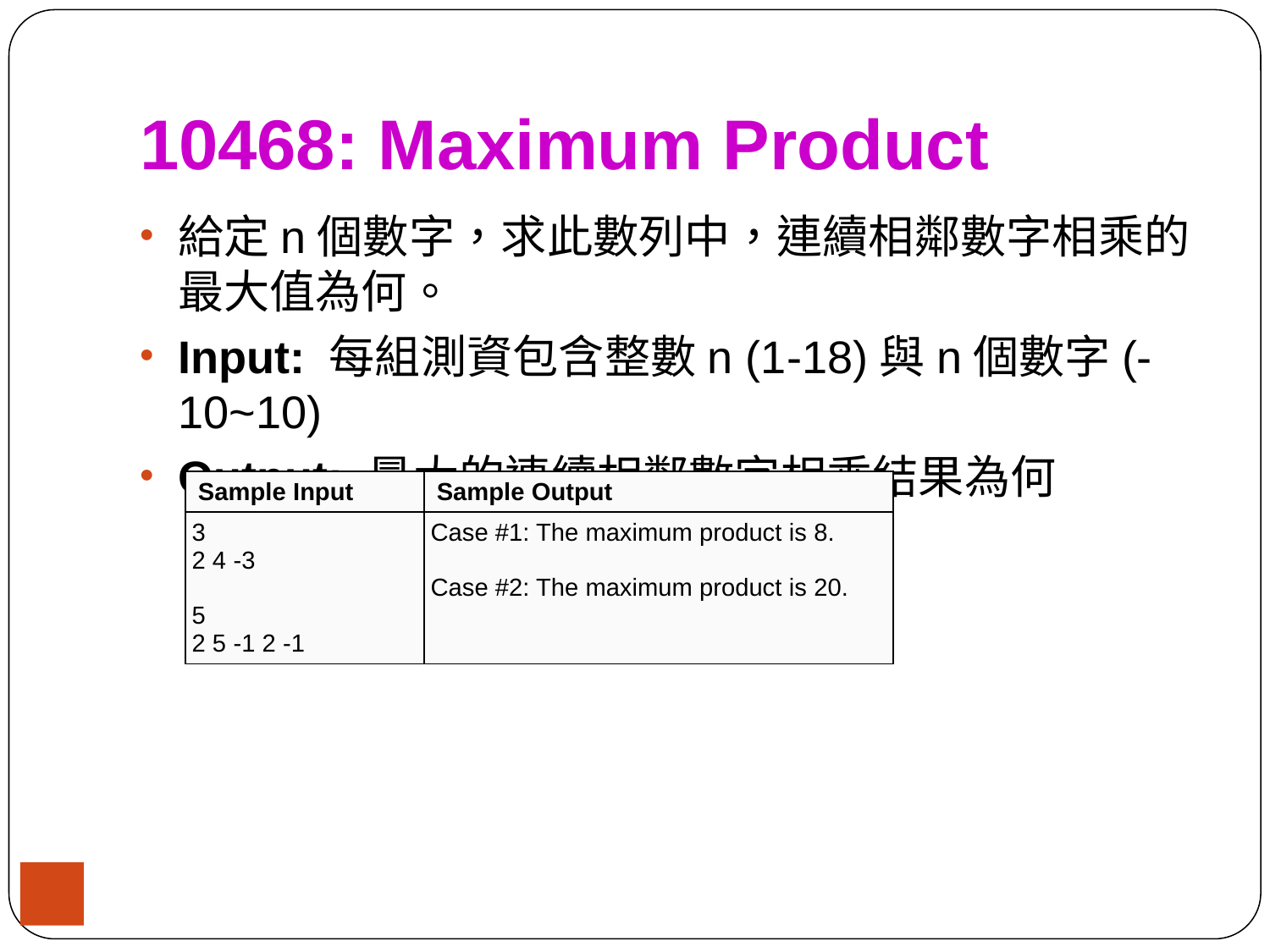

# 10468: Maximum Product
給定n個數字，求此數列中，連續相鄰數字相乘的最大值為何。
Input: 每組測資包含整數n (1-18)與n個數字(-10~10)
Output: 最大的連續相鄰數字相乘結果為何
| Sample Input | Sample Output |
| --- | --- |
| 3 2 4 -3 5 2 5 -1 2 -1 | Case #1: The maximum product is 8. Case #2: The maximum product is 20. |